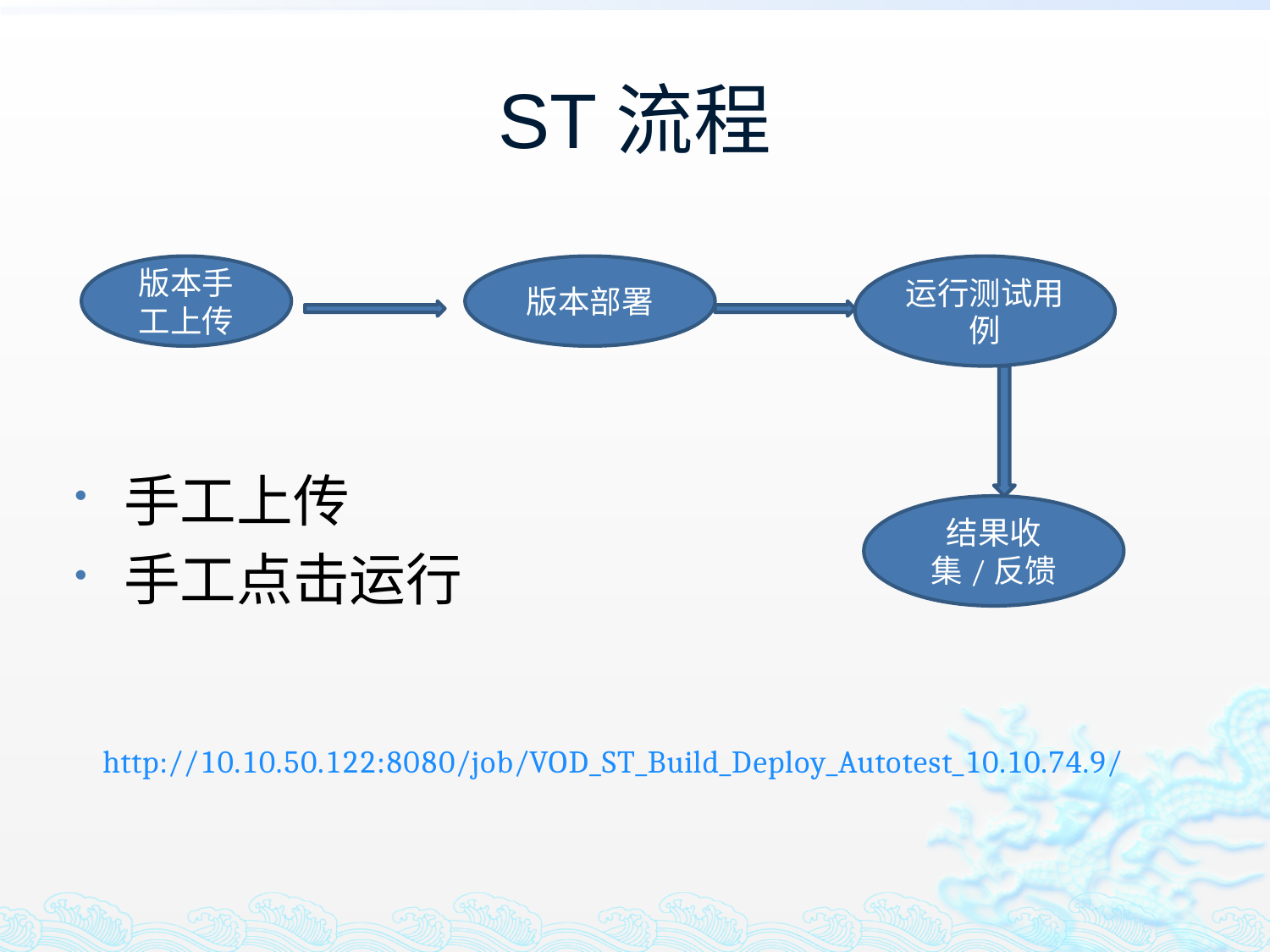

# ST流程

手工上传
手工点击运行

版本手工上传
版本部署
运行测试用例

结果收集/反馈
http://10.10.50.122:8080/job/VOD_ST_Build_Deploy_Autotest_10.10.74.9/